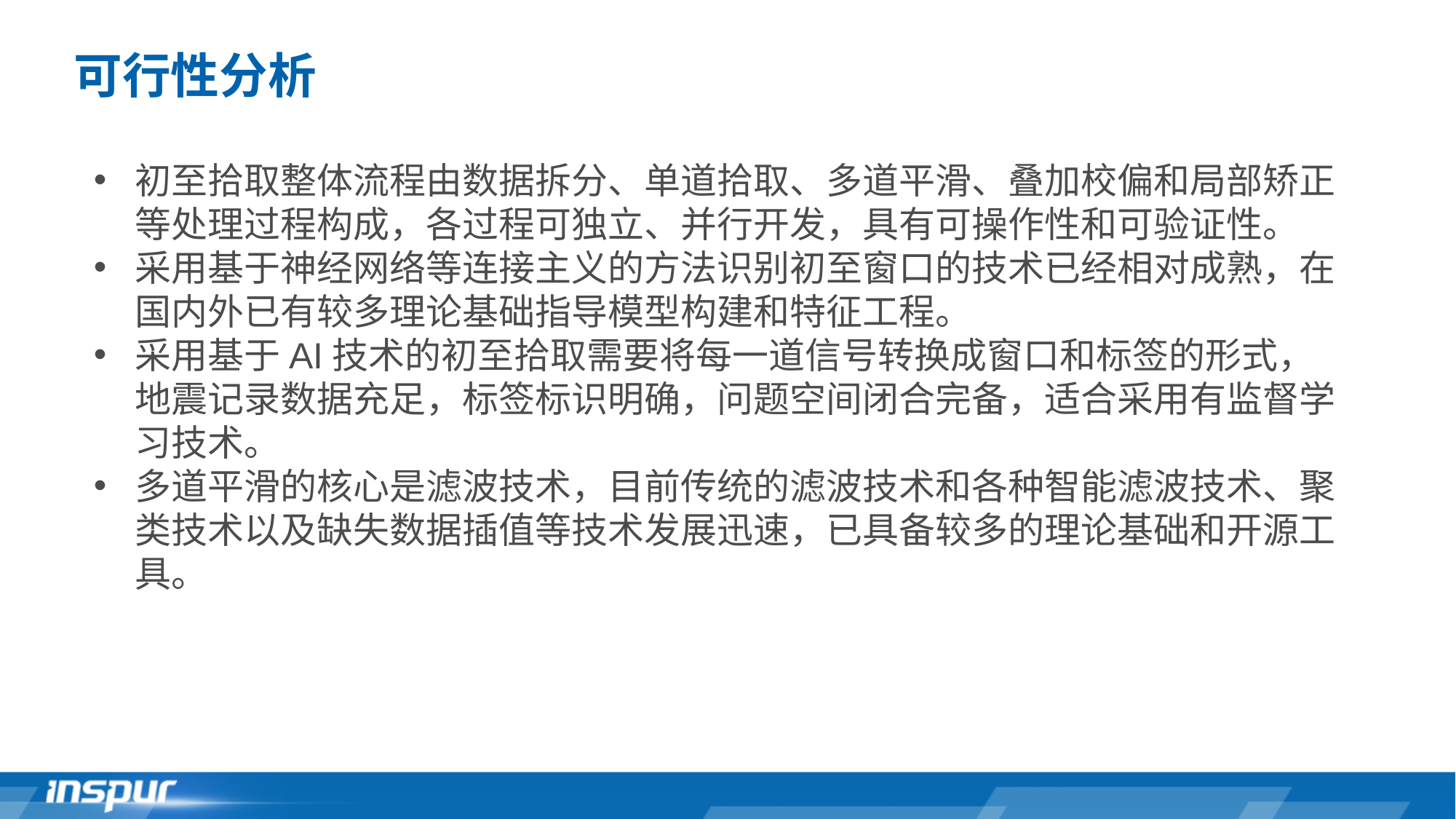

# 可行性分析
初至拾取整体流程由数据拆分、单道拾取、多道平滑、叠加校偏和局部矫正等处理过程构成，各过程可独立、并行开发，具有可操作性和可验证性。
采用基于神经网络等连接主义的方法识别初至窗口的技术已经相对成熟，在国内外已有较多理论基础指导模型构建和特征工程。
采用基于AI技术的初至拾取需要将每一道信号转换成窗口和标签的形式，地震记录数据充足，标签标识明确，问题空间闭合完备，适合采用有监督学习技术。
多道平滑的核心是滤波技术，目前传统的滤波技术和各种智能滤波技术、聚类技术以及缺失数据插值等技术发展迅速，已具备较多的理论基础和开源工具。